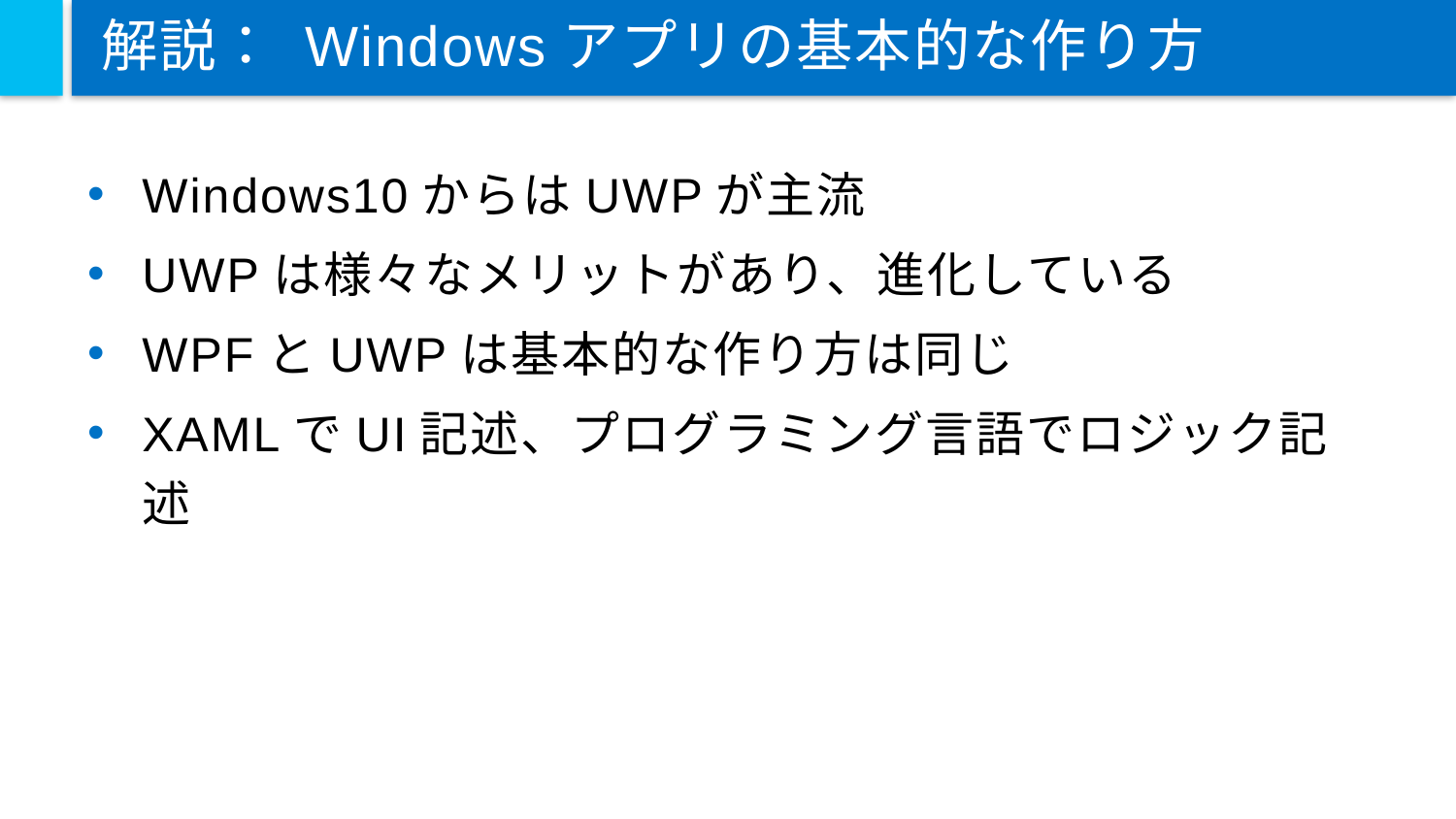

# 解説： Windowsアプリの基本的な作り方
Windows10からはUWPが主流
UWPは様々なメリットがあり、進化している
WPFとUWPは基本的な作り方は同じ
XAMLでUI記述、プログラミング言語でロジック記述